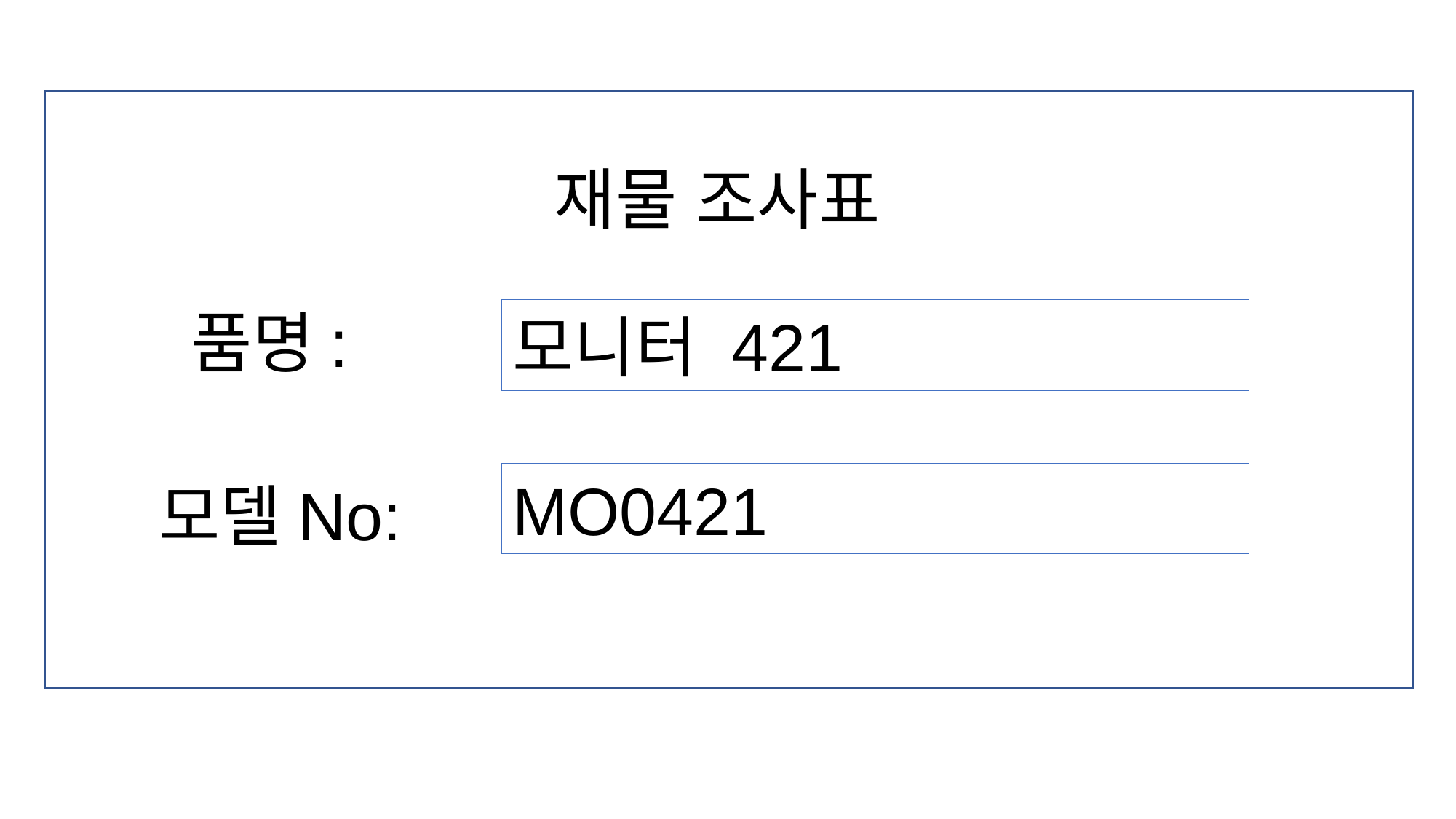

재물 조사표
품명:
모니터 421
MO0421
모델No: